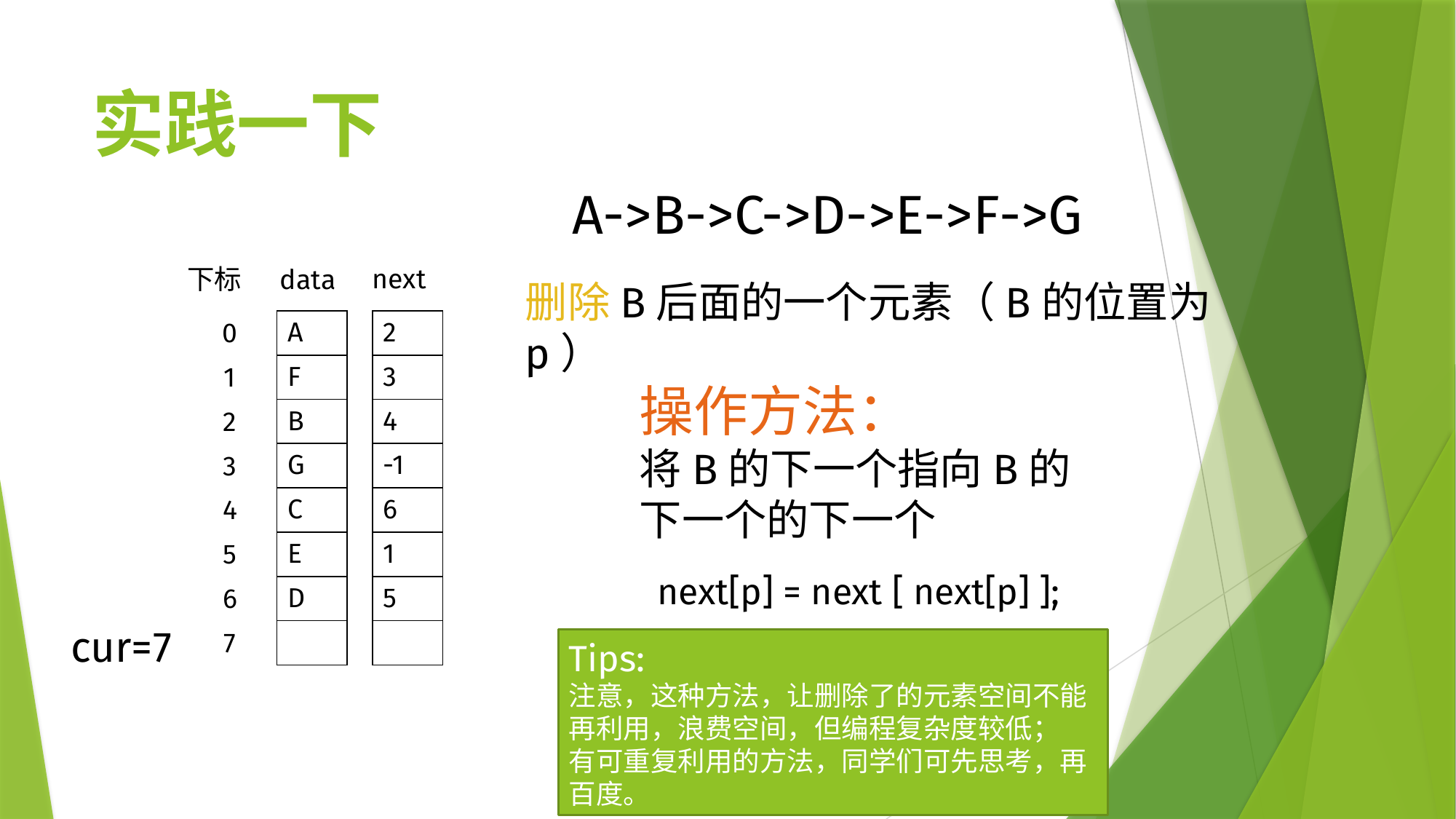

# 实践一下
A->B->C->D->E->F->G
next
下标
data
删除B后面的一个元素（B的位置为p）
| A |
| --- |
| F |
| B |
| G |
| C |
| E |
| D |
|  |
| 2 |
| --- |
| 3 |
| 4 |
| -1 |
| 6 |
| 1 |
| 5 |
|  |
| 0 |
| --- |
| 1 |
| 2 |
| 3 |
| 4 |
| 5 |
| 6 |
| 7 |
操作方法：
将B的下一个指向B的下一个的下一个
next[p] = next [ next[p] ];
cur=7
Tips:
注意，这种方法，让删除了的元素空间不能再利用，浪费空间，但编程复杂度较低；
有可重复利用的方法，同学们可先思考，再百度。